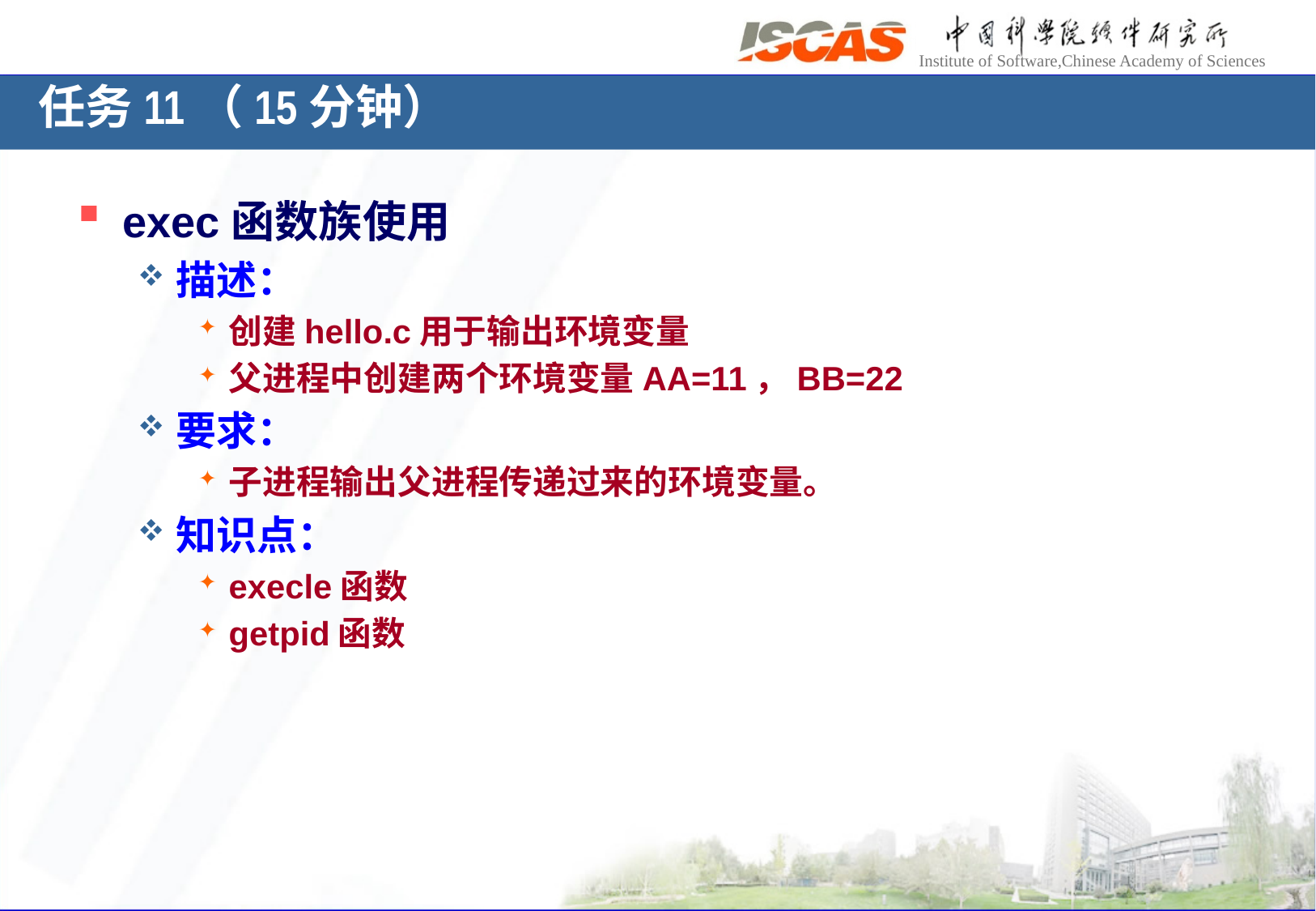

# 任务11（15分钟）
exec函数族使用
描述：
创建hello.c用于输出环境变量
父进程中创建两个环境变量AA=11，BB=22
要求：
子进程输出父进程传递过来的环境变量。
知识点：
execle函数
getpid函数